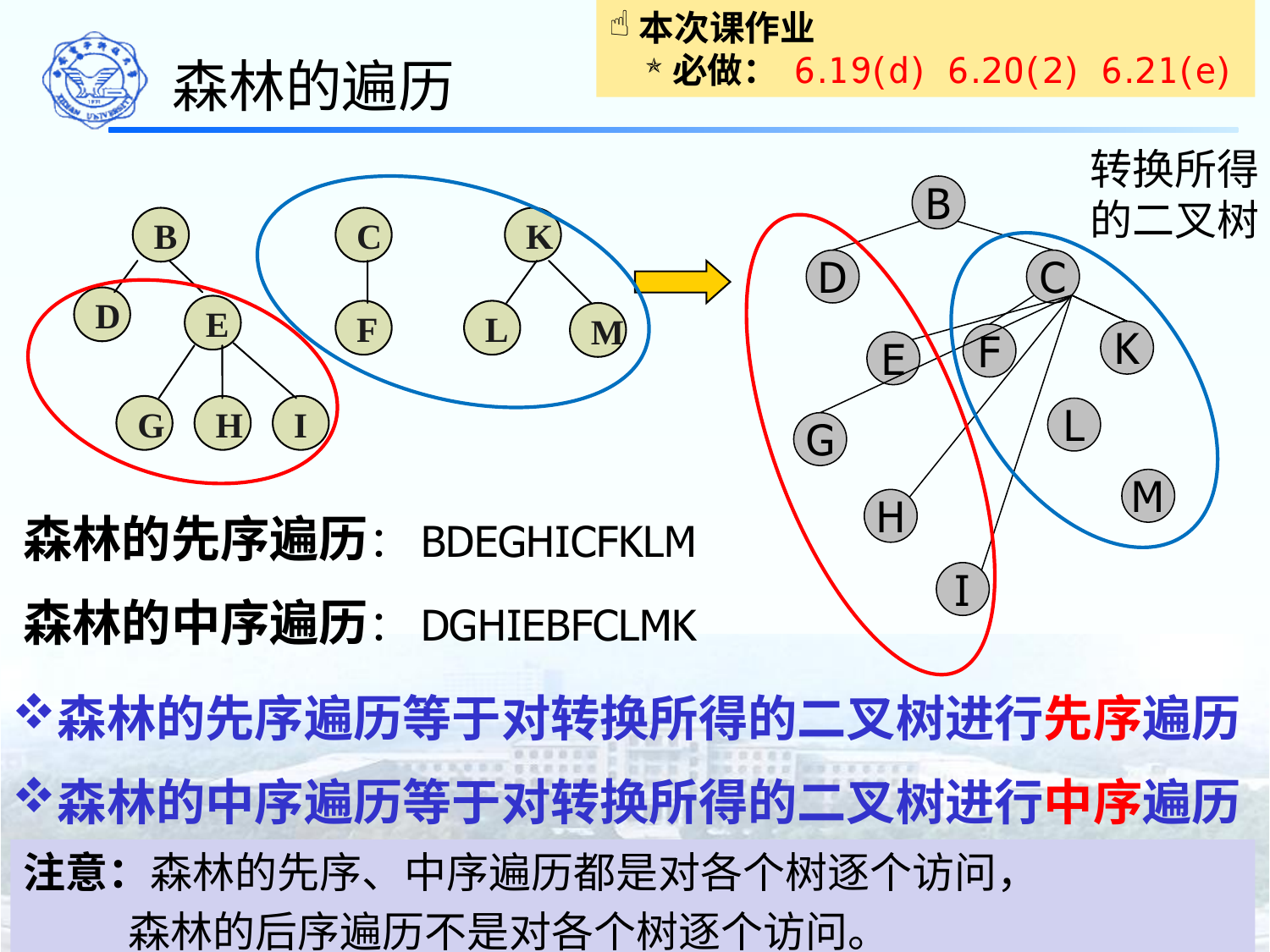

森林的遍历
本次课作业
必做： 6.19(d)  6.20(2)  6.21(e)
转换所得的二叉树
B

B

C

K
D
C

D
F
K

E

F

L

M
E

L
G

G

H

I
M
H
森林的先序遍历：BDEGHICFKLM
森林的中序遍历：DGHIEBFCLMK
I
森林的先序遍历等于对转换所得的二叉树进行先序遍历
森林的中序遍历等于对转换所得的二叉树进行中序遍历
注意：森林的先序、中序遍历都是对各个树逐个访问，
          森林的后序遍历不是对各个树逐个访问。
154